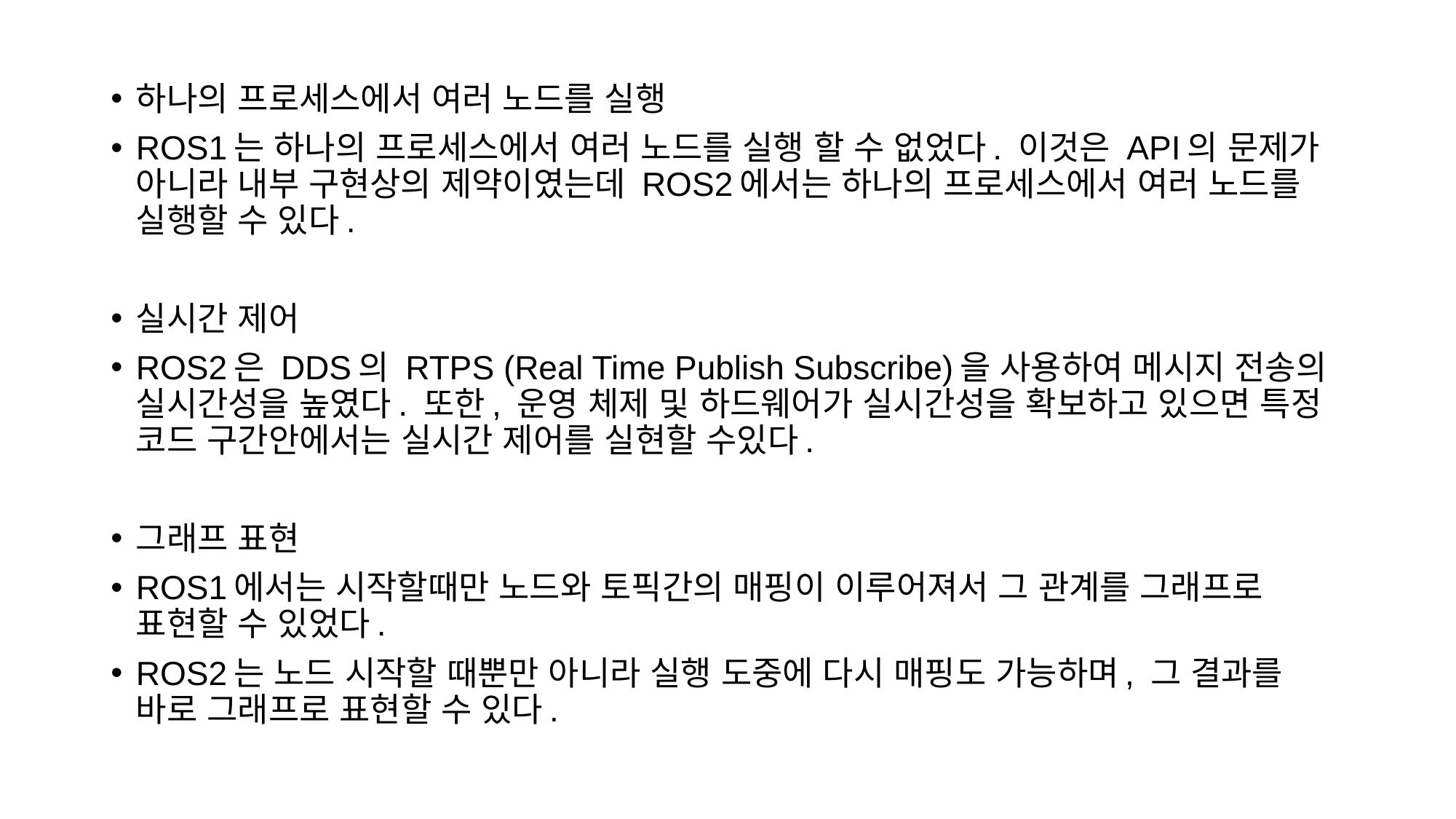

하나의 프로세스에서 여러 노드를 실행
ROS1는 하나의 프로세스에서 여러 노드를 실행 할 수 없었다. 이것은 API의 문제가 아니라 내부 구현상의 제약이였는데 ROS2에서는 하나의 프로세스에서 여러 노드를 실행할 수 있다.

실시간 제어
ROS2은 DDS의 RTPS (Real Time Publish Subscribe)을 사용하여 메시지 전송의 실시간성을 높였다. 또한, 운영 체제 및 하드웨어가 실시간성을 확보하고 있으면 특정 코드 구간안에서는 실시간 제어를 실현할 수있다.

그래프 표현
ROS1에서는 시작할때만 노드와 토픽간의 매핑이 이루어져서 그 관계를 그래프로 표현할 수 있었다.
ROS2는 노드 시작할 때뿐만 아니라 실행 도중에 다시 매핑도 가능하며, 그 결과를 바로 그래프로 표현할 수 있다.